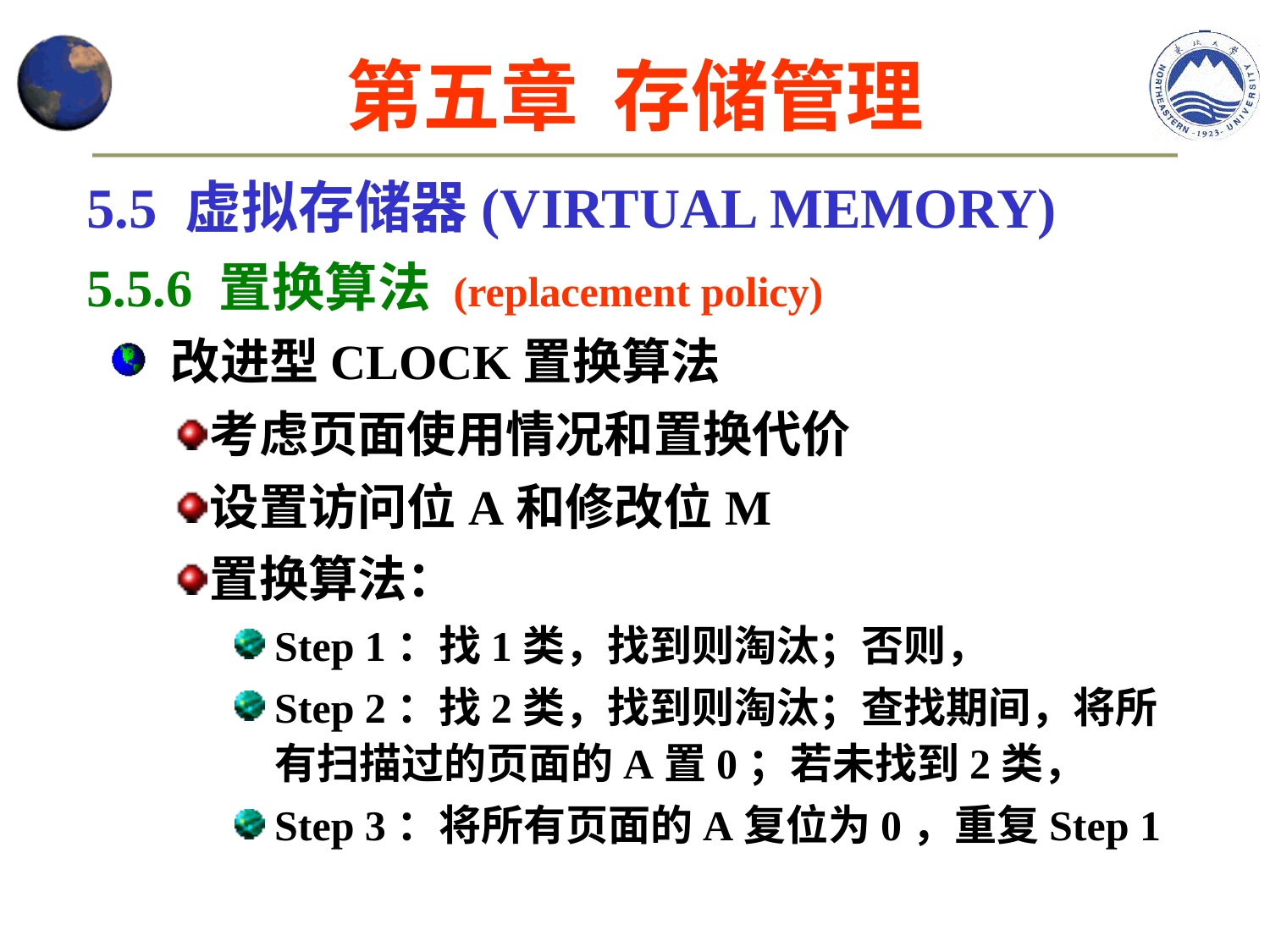

第五章  存储管理
5.5 虚拟存储器(VIRTUAL MEMORY)
5.5.6 置换算法 (replacement policy)
 改进型CLOCK置换算法
考虑页面使用情况和置换代价
设置访问位A和修改位M
置换算法：
Step 1：找1类，找到则淘汰；否则，
Step 2：找2类，找到则淘汰；查找期间，将所有扫描过的页面的A置0；若未找到2类，
Step 3：将所有页面的A复位为0，重复Step 1